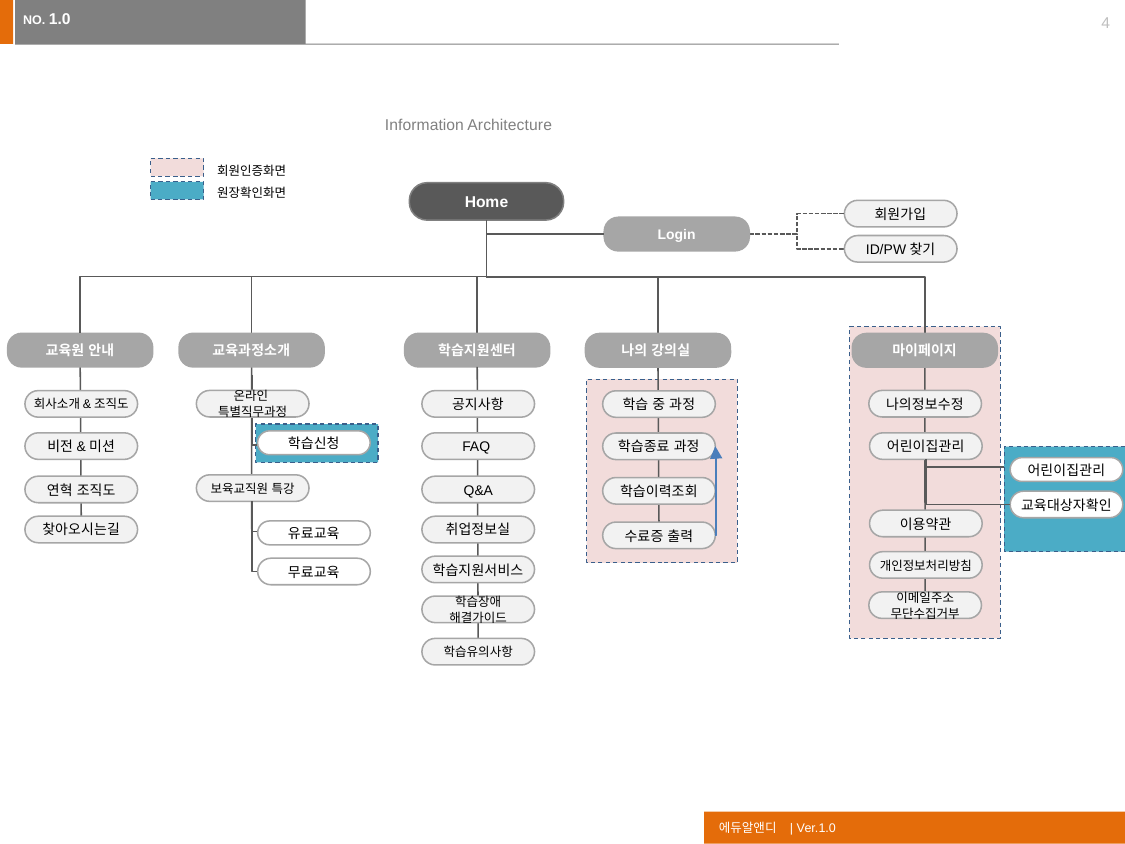

4
1.0
# Information Architecture
회원인증화면

원장확인화면

Home
회원가입
Login
ID/PW찾기

교육과정소개
교육원 안내
회사소개&조직도
비전&미션
연혁 조직도
찾아오시는길
학습지원센터
공지사항
FAQ
Q&A
취업정보실
학습지원서비스
학습장애
해결가이드
학습유의사항
마이페이지
나의 강의실

학습 중 과정
학습종료 과정
학습이력조회
수료증 출력
온라인
특별직무과정
나의정보수정

학습신청
어린이집관리

어린이집관리
보육교직원 특강
교육대상자확인
이용약관
유료교육
개인정보처리방침
무료교육
이메일주소
무단수집거부